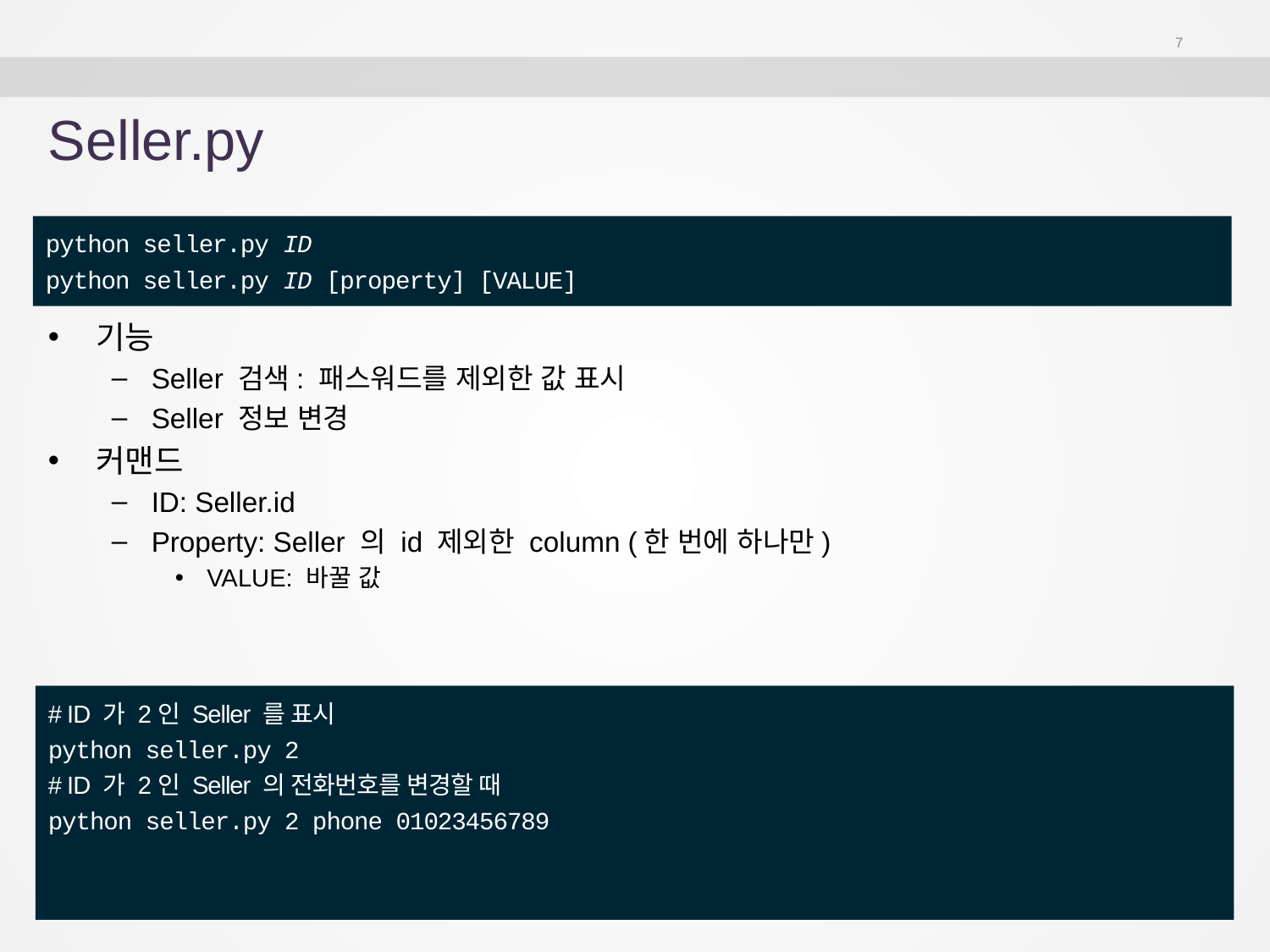

7
# Seller.py
python seller.py ID
python seller.py ID [property] [VALUE]

기능
Seller 검색: 패스워드를 제외한 값 표시
Seller 정보 변경
커맨드
ID: Seller.id
Property: Seller 의 id 제외한 column (한 번에 하나만)
VALUE: 바꿀 값

# ID 가 2인 Seller 를 표시
python seller.py 2
# ID 가 2인 Seller 의 전화번호를 변경할 때
python seller.py 2 phone 01023456789